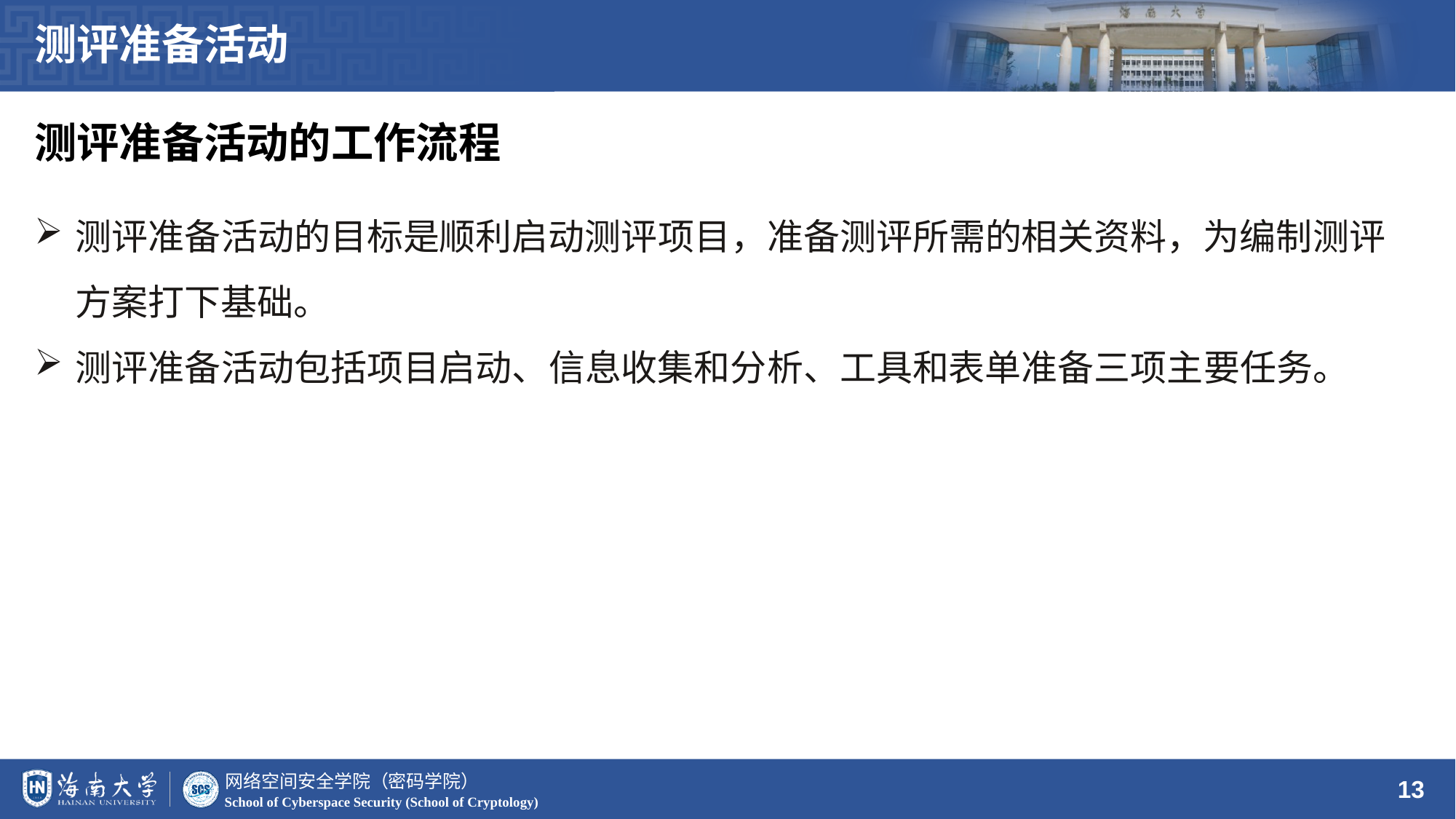

测评准备活动
测评准备活动的工作流程
测评准备活动的目标是顺利启动测评项目，准备测评所需的相关资料，为编制测评方案打下基础。
测评准备活动包括项目启动、信息收集和分析、工具和表单准备三项主要任务。
13